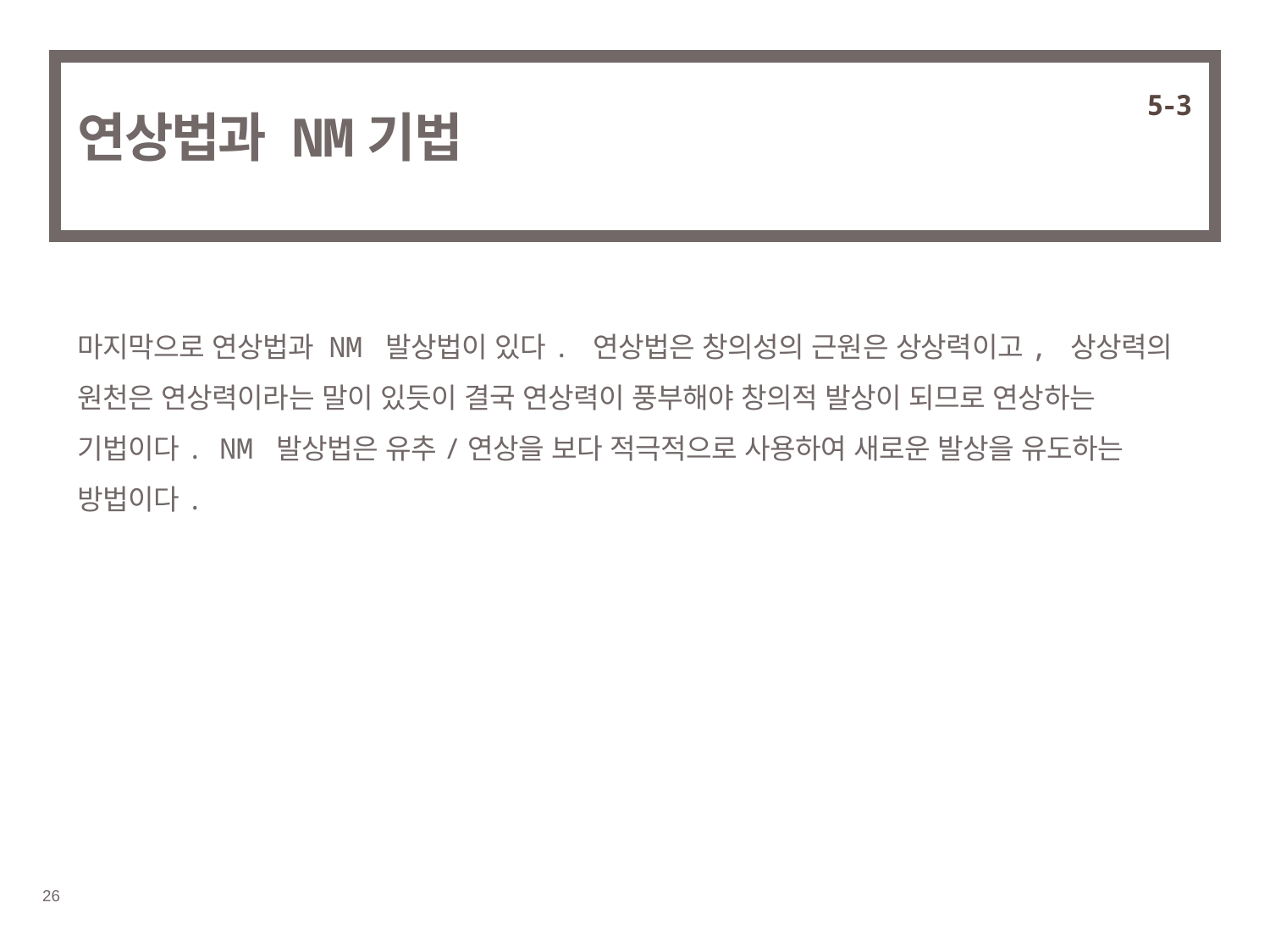

5-3

# 연상법과 NM기법
마지막으로 연상법과 NM 발상법이 있다. 연상법은 창의성의 근원은 상상력이고, 상상력의 원천은 연상력이라는 말이 있듯이 결국 연상력이 풍부해야 창의적 발상이 되므로 연상하는 기법이다. NM 발상법은 유추/연상을 보다 적극적으로 사용하여 새로운 발상을 유도하는 방법이다.